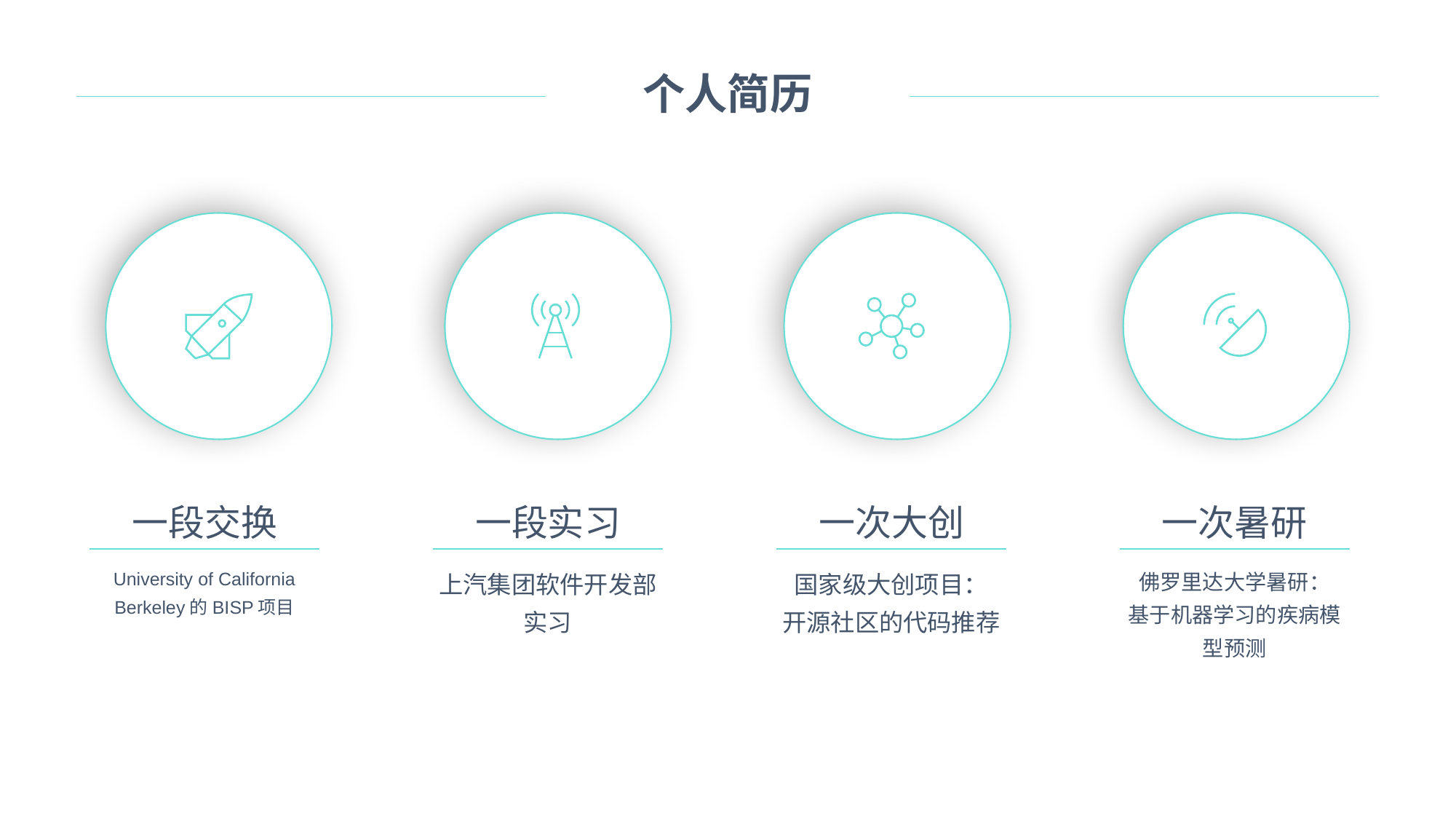

个人简历

一段交换
University of California Berkeley的BISP项目
一段实习
上汽集团软件开发部实习
一次大创
国家级大创项目：
开源社区的代码推荐
一次暑研
佛罗里达大学暑研：
基于机器学习的疾病模型预测